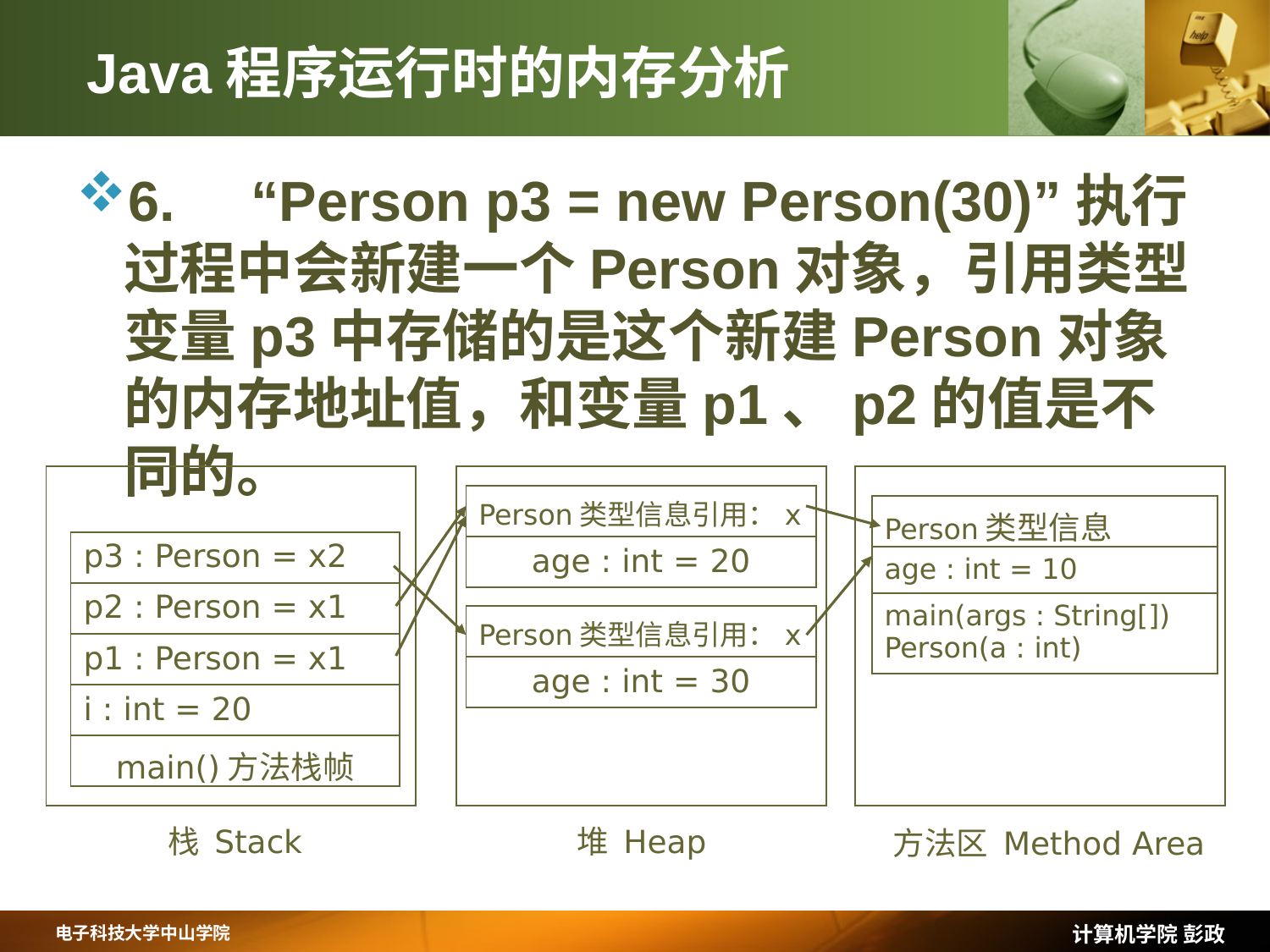

# Java程序运行时的内存分析
6.	“Person p3 = new Person(30)”执行过程中会新建一个Person对象，引用类型变量p3中存储的是这个新建Person对象的内存地址值，和变量p1、p2的值是不同的。
|  |
| --- |
|  |
| --- |
|  |
| --- |
| Person类型信息引用：x |
| --- |
| age : int = 20 |
| Person类型信息 |
| --- |
| age : int = 10 |
| main(args : String[]) Person(a : int) |
| p3 : Person = x2 |
| --- |
| p2 : Person = x1 |
| p1 : Person = x1 |
| i : int = 20 |
| main()方法栈帧 |
| Person类型信息引用：x |
| --- |
| age : int = 30 |
栈 Stack
堆 Heap
方法区 Method Area
计算机学院 彭政
电子科技大学中山学院